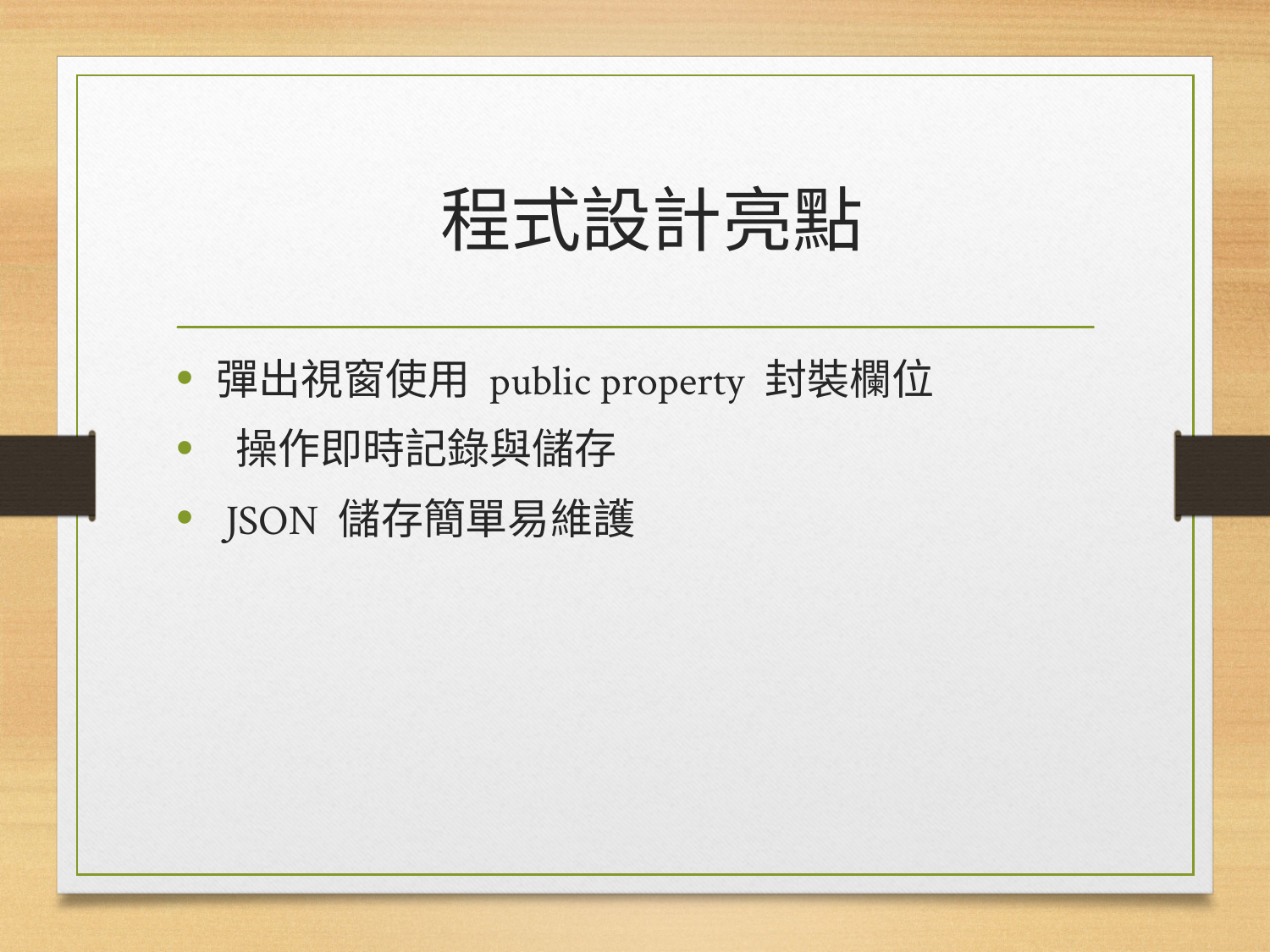

# 程式設計亮點
彈出視窗使用 public property 封裝欄位
 操作即時記錄與儲存
 JSON 儲存簡單易維護